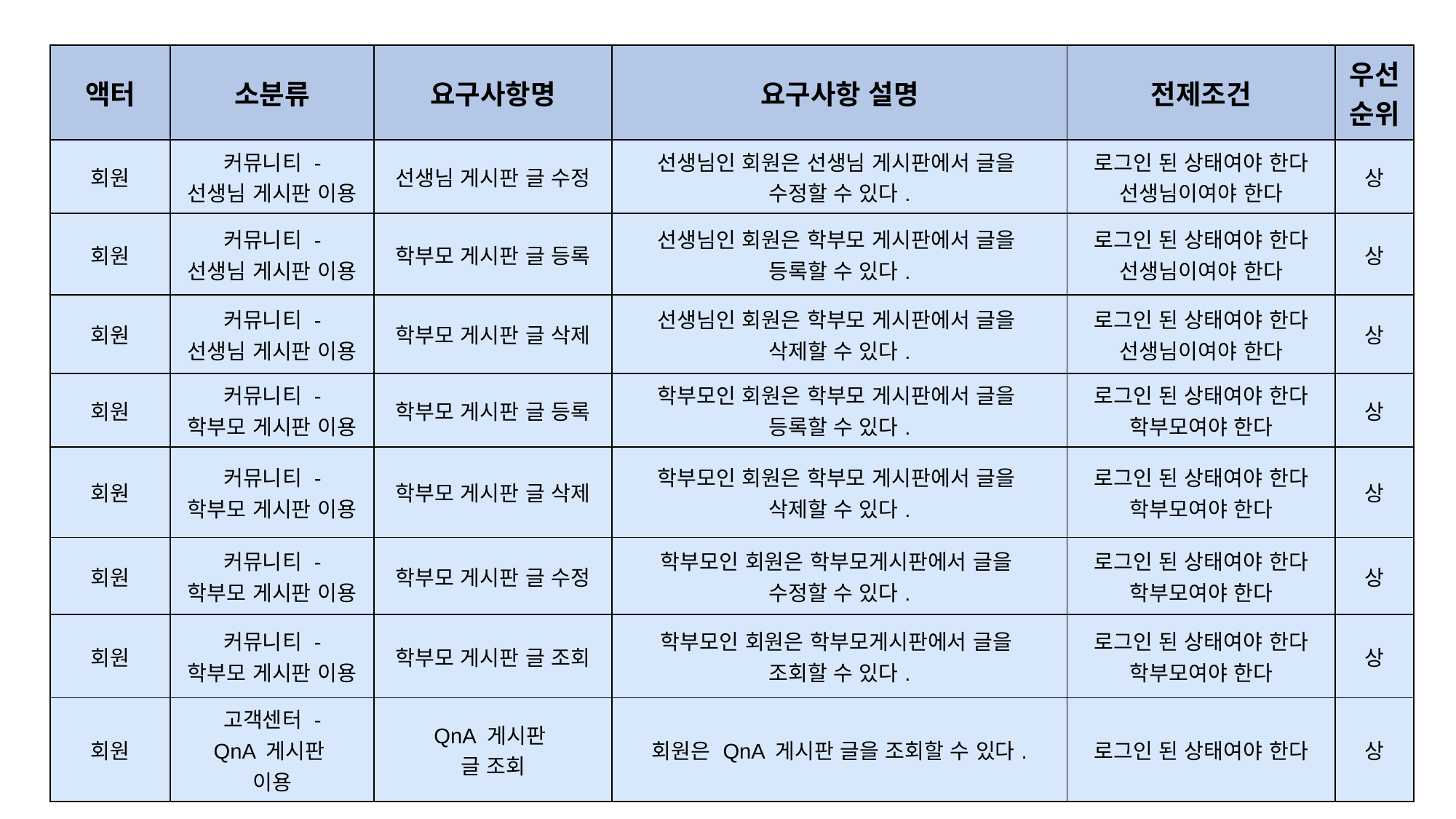

| 액터 | 소분류 | 요구사항명 | 요구사항 설명 | 전제조건 | 우선순위 |
| --- | --- | --- | --- | --- | --- |
| 회원 | 커뮤니티 - 선생님 게시판 이용 | 선생님 게시판 글 수정 | 선생님인 회원은 선생님 게시판에서 글을 수정할 수 있다. | 로그인 된 상태여야 한다 선생님이여야 한다 | 상 |
| 회원 | 커뮤니티 - 선생님 게시판 이용 | 학부모 게시판 글 등록 | 선생님인 회원은 학부모 게시판에서 글을 등록할 수 있다. | 로그인 된 상태여야 한다 선생님이여야 한다 | 상 |
| 회원 | 커뮤니티 - 선생님 게시판 이용 | 학부모 게시판 글 삭제 | 선생님인 회원은 학부모 게시판에서 글을 삭제할 수 있다. | 로그인 된 상태여야 한다 선생님이여야 한다 | 상 |
| 회원 | 커뮤니티 - 학부모 게시판 이용 | 학부모 게시판 글 등록 | 학부모인 회원은 학부모 게시판에서 글을 등록할 수 있다. | 로그인 된 상태여야 한다 학부모여야 한다 | 상 |
| 회원 | 커뮤니티 - 학부모 게시판 이용 | 학부모 게시판 글 삭제 | 학부모인 회원은 학부모 게시판에서 글을 삭제할 수 있다. | 로그인 된 상태여야 한다 학부모여야 한다 | 상 |
| 회원 | 커뮤니티 - 학부모 게시판 이용 | 학부모 게시판 글 수정 | 학부모인 회원은 학부모게시판에서 글을 수정할 수 있다. | 로그인 된 상태여야 한다 학부모여야 한다 | 상 |
| 회원 | 커뮤니티 - 학부모 게시판 이용 | 학부모 게시판 글 조회 | 학부모인 회원은 학부모게시판에서 글을 조회할 수 있다. | 로그인 된 상태여야 한다 학부모여야 한다 | 상 |
| 회원 | 고객센터 - QnA 게시판 이용 | QnA 게시판 글 조회 | 회원은 QnA 게시판 글을 조회할 수 있다. | 로그인 된 상태여야 한다 | 상 |